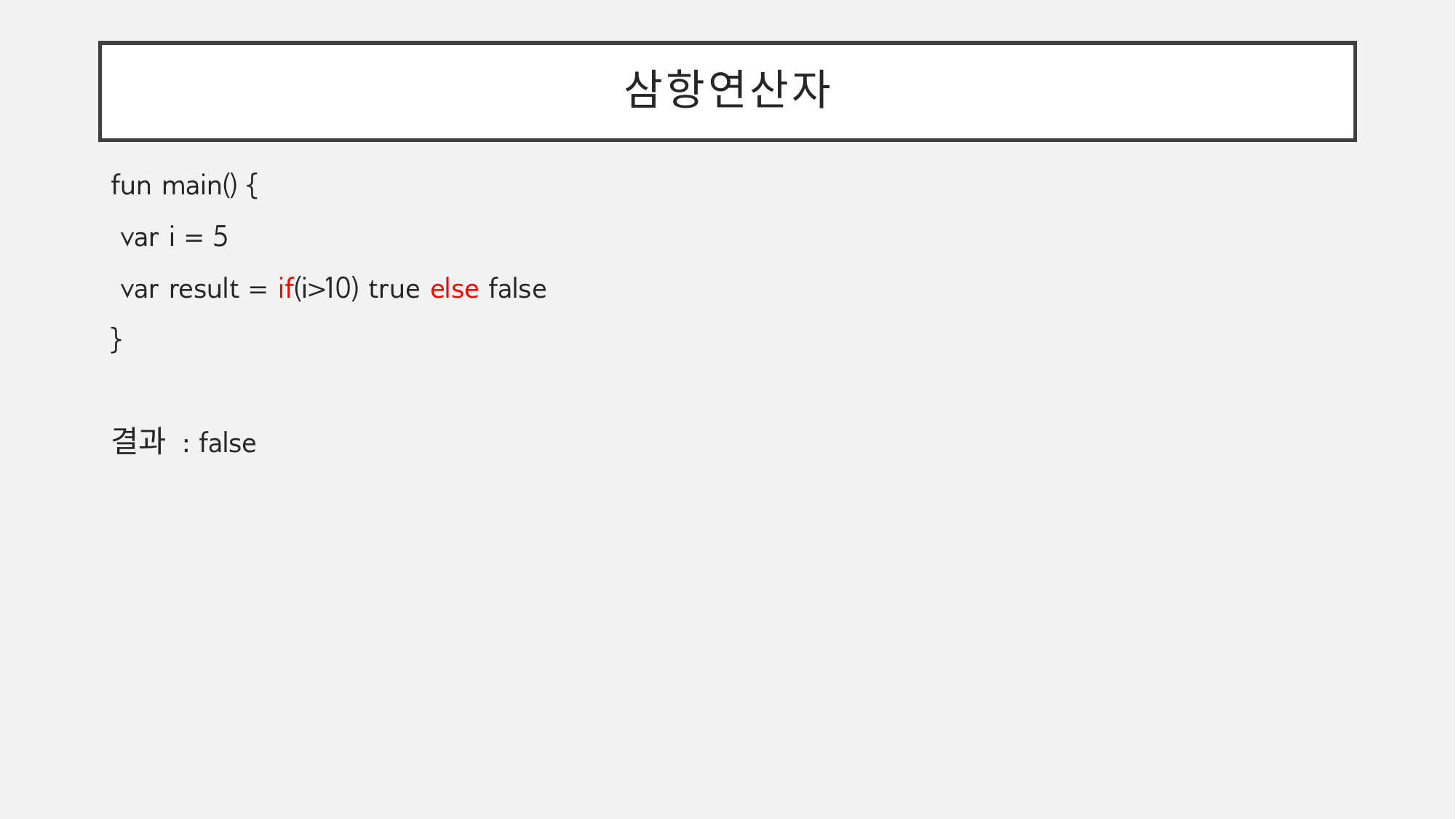

# 삼항연산자
fun main() {
 var i = 5
 var result = if(i>10) true else false
}

결과 : false